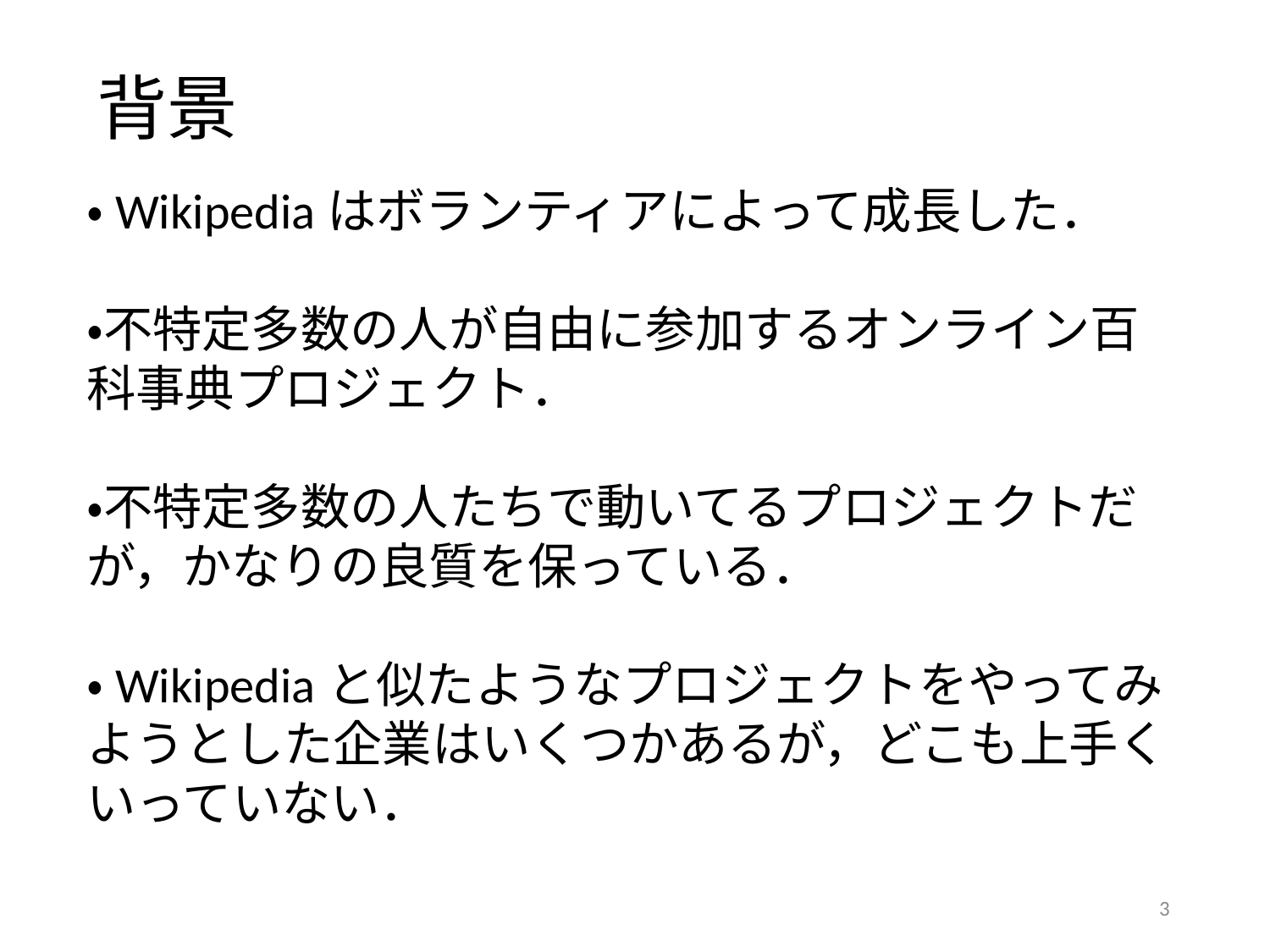

背景
・Wikipediaはボランティアによって成長した．

・不特定多数の人が自由に参加するオンライン百科事典プロジェクト．

・不特定多数の人たちで動いてるプロジェクトだが，かなりの良質を保っている．

・Wikipediaと似たようなプロジェクトをやってみようとした企業はいくつかあるが，どこも上手くいっていない．
3